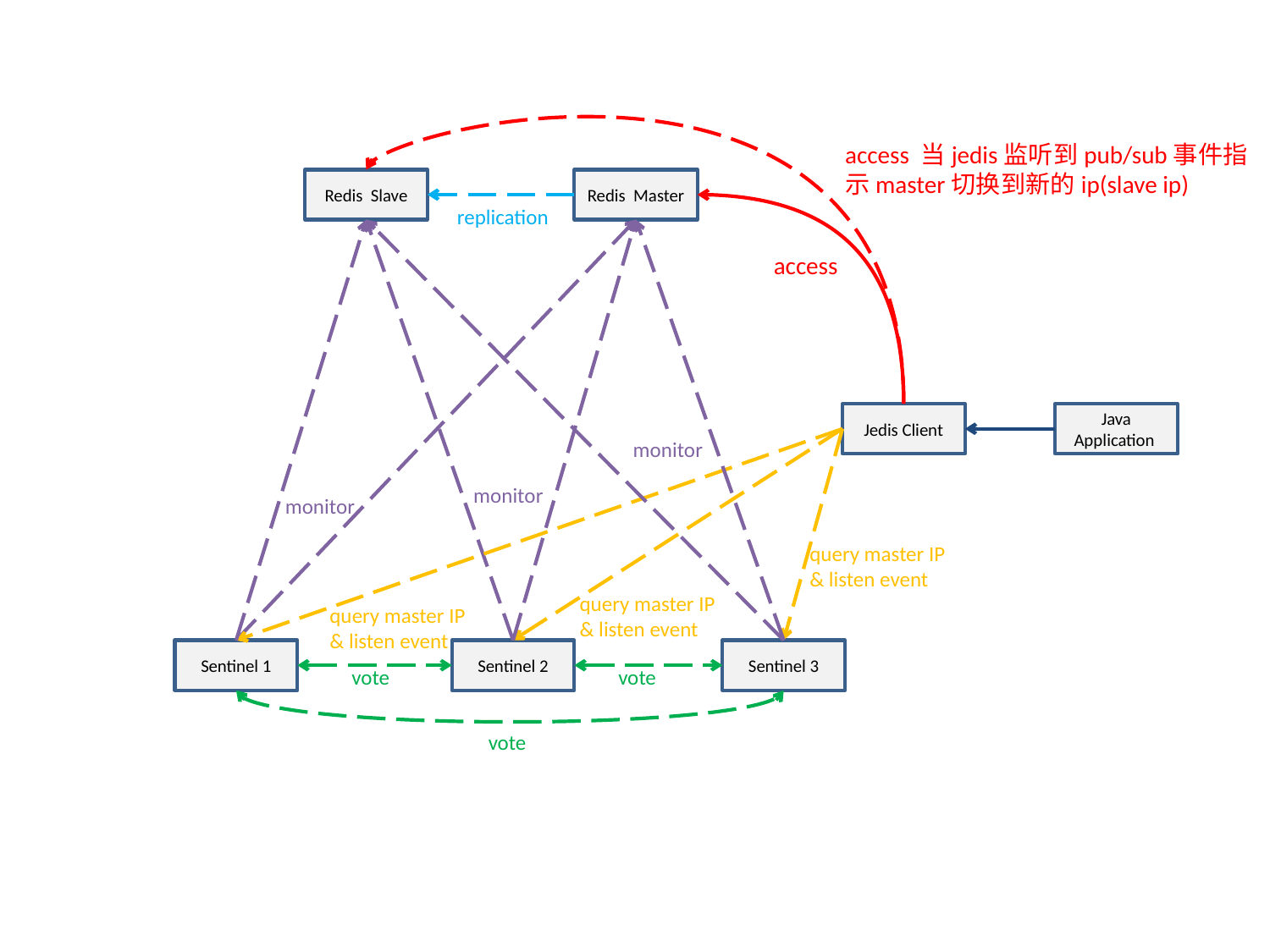

access 当jedis监听到pub/sub事件指示master切换到新的ip(slave ip)
Redis  Master
Redis  Slave
replication
access
Jedis Client
Java Application
monitor
monitor
monitor
query master IP
& listen event
query master IP & listen event
query master IP & listen event
Sentinel 1
Sentinel 3
Sentinel 2
vote
vote
vote